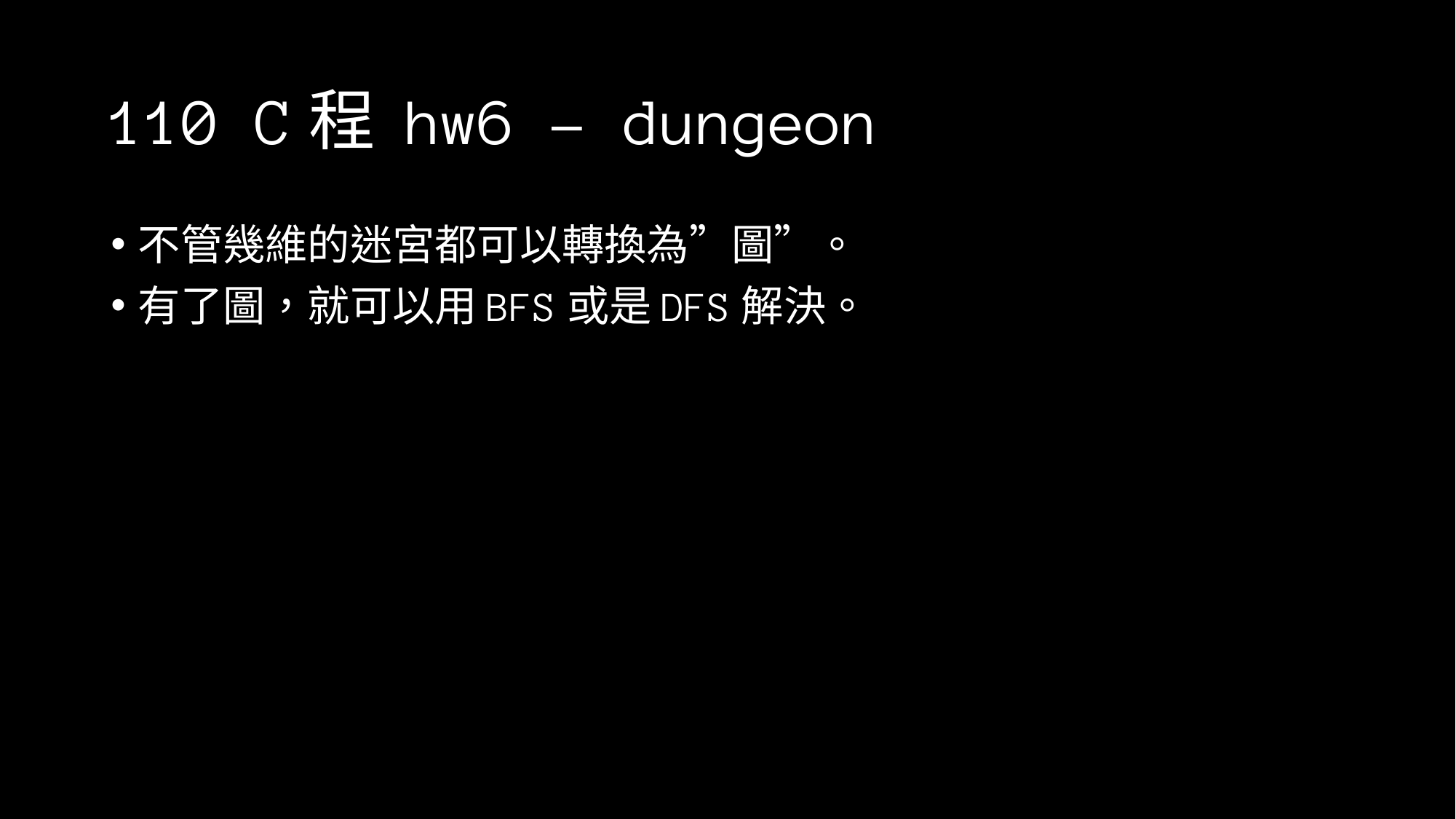

# 110 C程 hw6 - dungeon
不管幾維的迷宮都可以轉換為”圖”。
有了圖，就可以用BFS或是DFS解決。